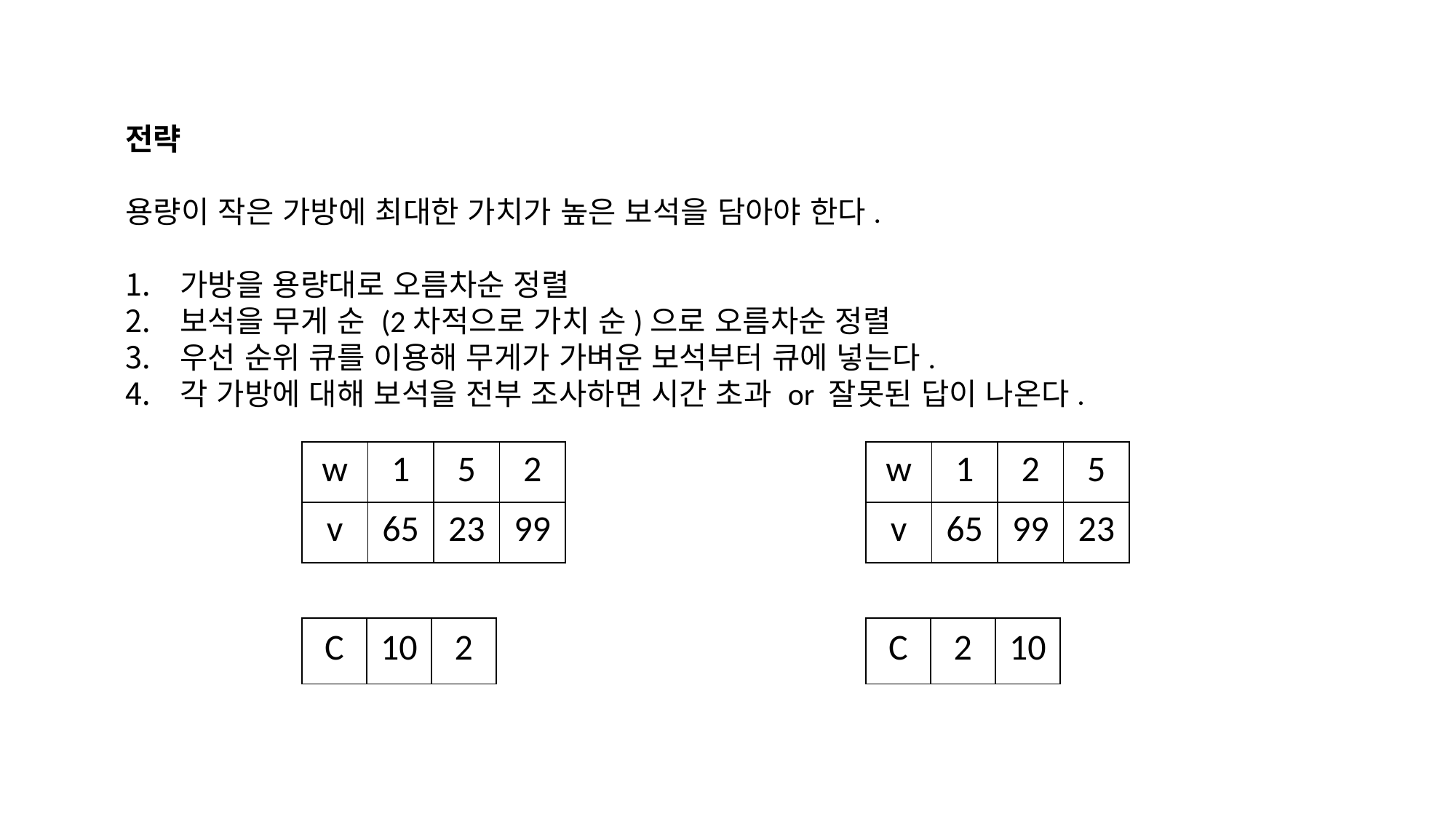

전략

용량이 작은 가방에 최대한 가치가 높은 보석을 담아야 한다.

가방을 용량대로 오름차순 정렬
보석을 무게 순 (2차적으로 가치 순)으로 오름차순 정렬
우선 순위 큐를 이용해 무게가 가벼운 보석부터 큐에 넣는다.
각 가방에 대해 보석을 전부 조사하면 시간 초과 or 잘못된 답이 나온다.
| w | 1 | 5 | 2 |
| --- | --- | --- | --- |
| v | 65 | 23 | 99 |
| w | 1 | 2 | 5 |
| --- | --- | --- | --- |
| v | 65 | 99 | 23 |
| C | 10 | 2 |
| --- | --- | --- |
| C | 2 | 10 |
| --- | --- | --- |